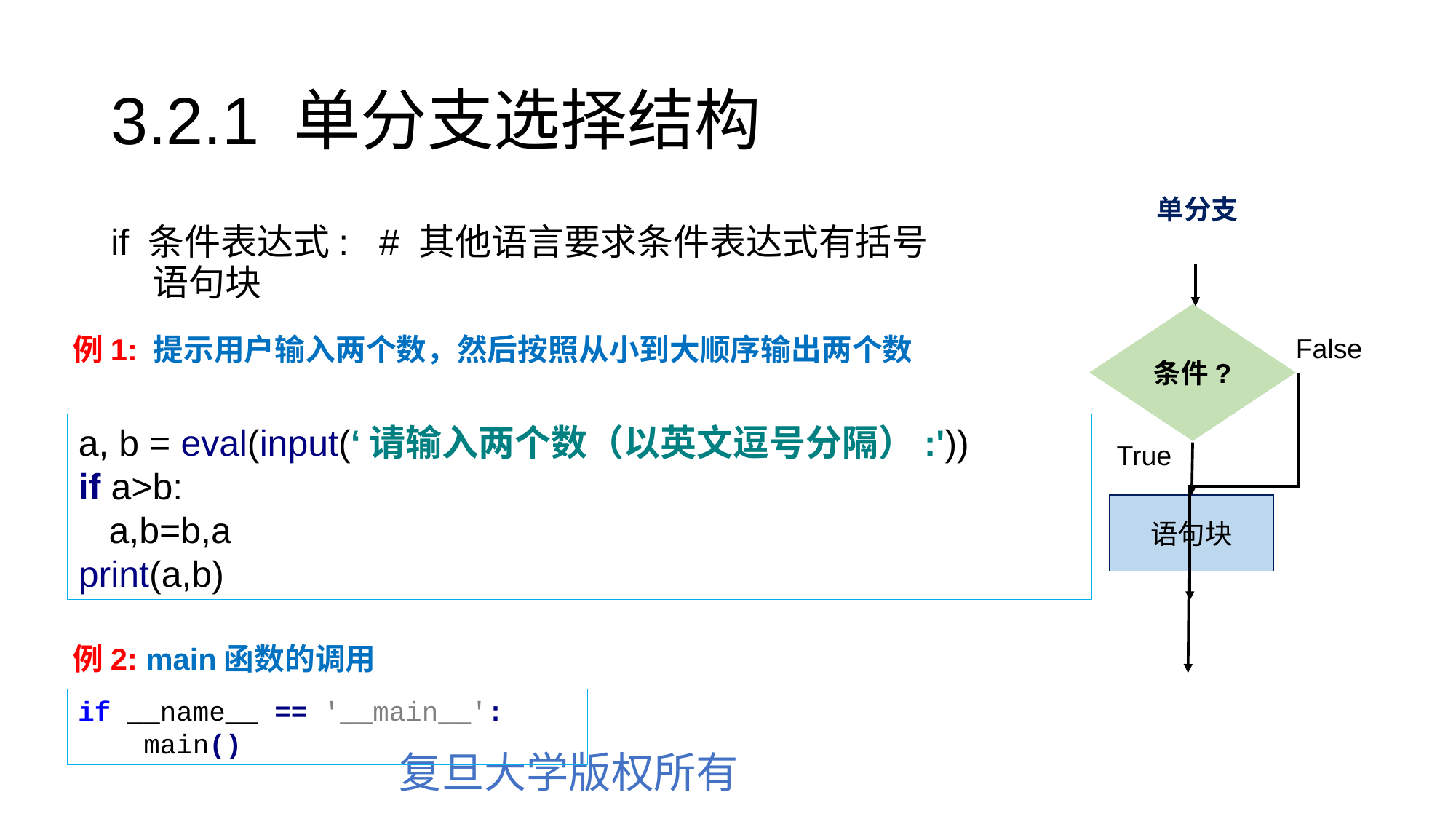

# 3.2.1 单分支选择结构
单分支
条件?
False
True
语句块
if 条件表达式:   # 其他语言要求条件表达式有括号
    语句块

例1: 提示用户输入两个数，然后按照从小到大顺序输出两个数
a, b = eval(input(‘请输入两个数（以英文逗号分隔）:'))
if a>b:
   a,b=b,a
print(a,b)
例2: main函数的调用
if __name__ == '__main__':
    main()